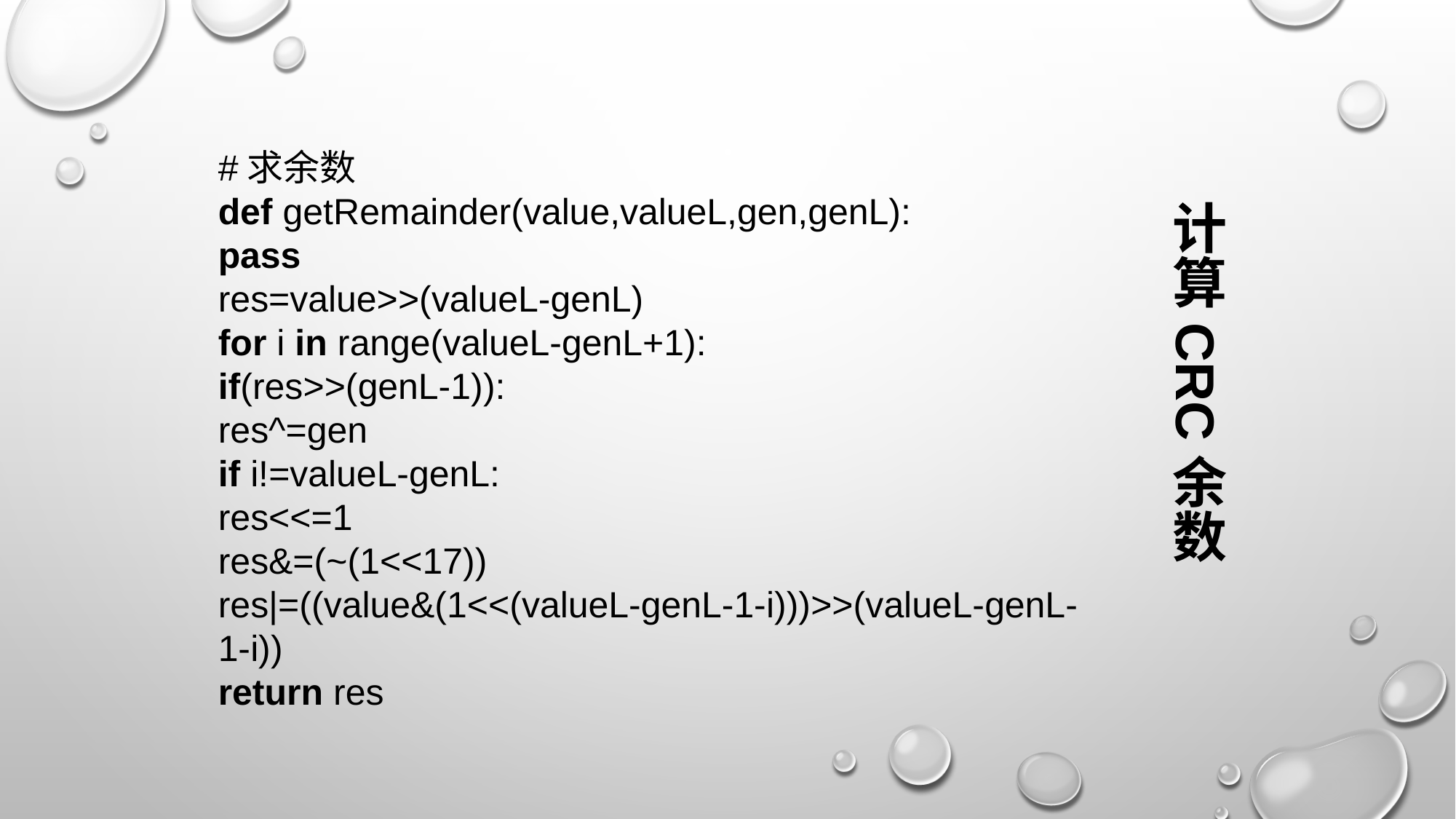

# 计算CRC余数

#求余数
def getRemainder(value,valueL,gen,genL):
pass
res=value>>(valueL-genL)
for i in range(valueL-genL+1):
if(res>>(genL-1)):
res^=gen
if i!=valueL-genL:
res<<=1
res&=(~(1<<17))
res|=((value&(1<<(valueL-genL-1-i)))>>(valueL-genL-1-i))
return res